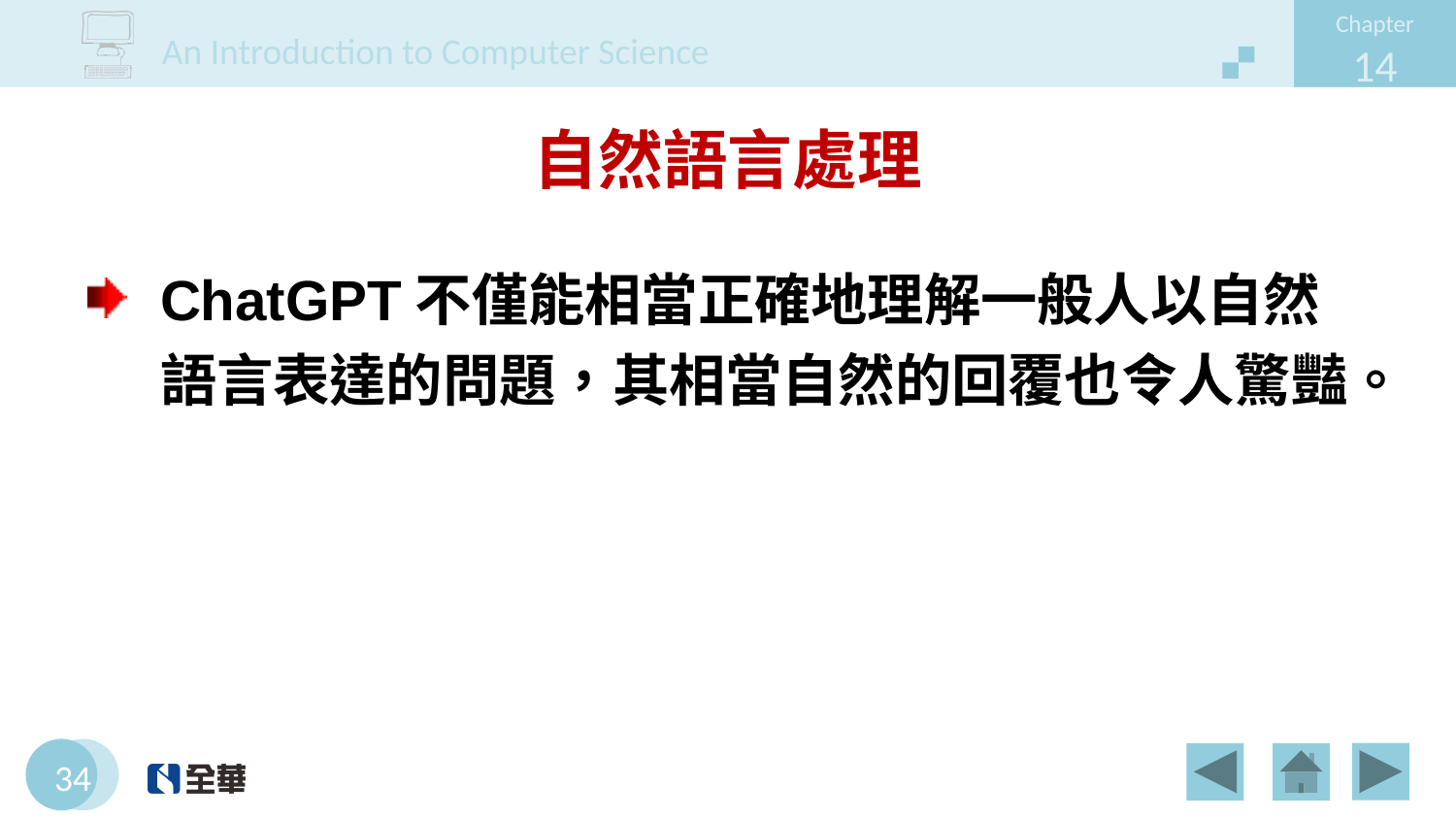

# 自然語言處理
ChatGPT不僅能相當正確地理解一般人以自然語言表達的問題，其相當自然的回覆也令人驚豔。